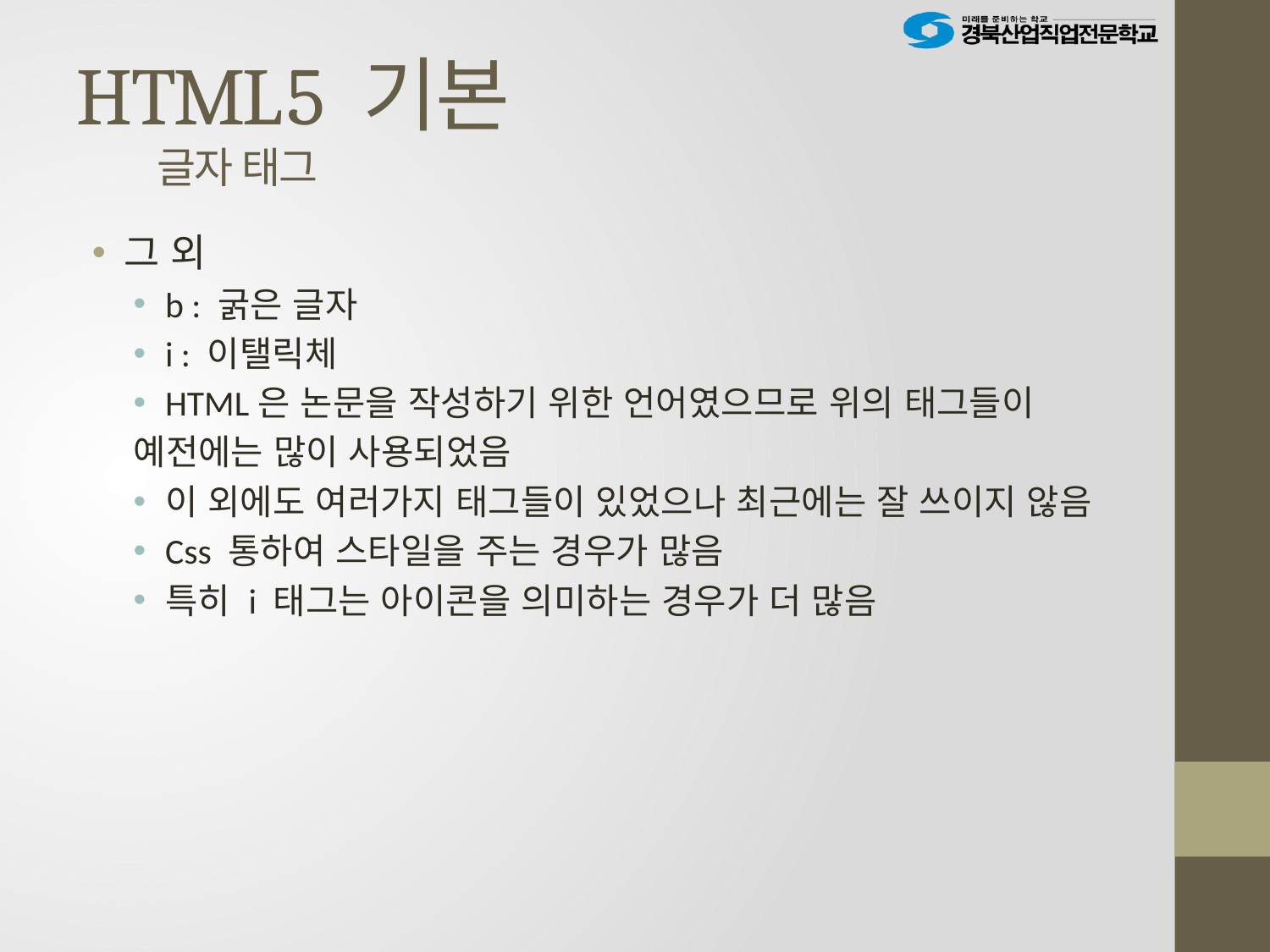

# HTML5 기본 글자 태그
그 외
b : 굵은 글자
i : 이탤릭체
HTML은 논문을 작성하기 위한 언어였으므로 위의 태그들이
예전에는 많이 사용되었음
이 외에도 여러가지 태그들이 있었으나 최근에는 잘 쓰이지 않음
Css 통하여 스타일을 주는 경우가 많음
특히 i 태그는 아이콘을 의미하는 경우가 더 많음